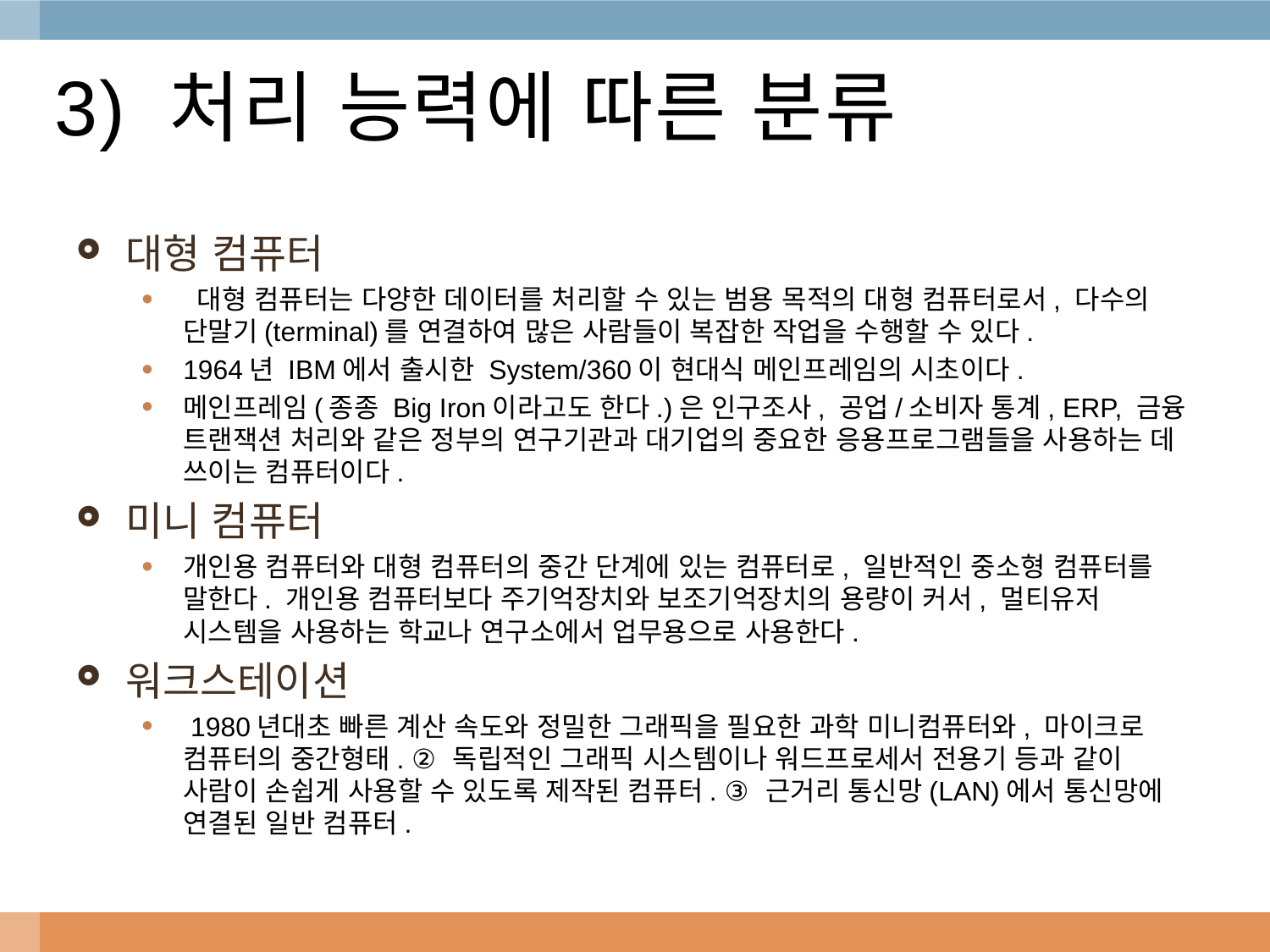

# 3) 처리 능력에 따른 분류
대형 컴퓨터
 대형 컴퓨터는 다양한 데이터를 처리할 수 있는 범용 목적의 대형 컴퓨터로서, 다수의 단말기(terminal)를 연결하여 많은 사람들이 복잡한 작업을 수행할 수 있다.
1964년 IBM에서 출시한 System/360이 현대식 메인프레임의 시초이다.
메인프레임(종종 Big Iron이라고도 한다.)은 인구조사, 공업/소비자 통계, ERP, 금융 트랜잭션 처리와 같은 정부의 연구기관과 대기업의 중요한 응용프로그램들을 사용하는 데 쓰이는 컴퓨터이다.
미니 컴퓨터
개인용 컴퓨터와 대형 컴퓨터의 중간 단계에 있는 컴퓨터로, 일반적인 중소형 컴퓨터를 말한다. 개인용 컴퓨터보다 주기억장치와 보조기억장치의 용량이 커서, 멀티유저 시스템을 사용하는 학교나 연구소에서 업무용으로 사용한다.
워크스테이션
 1980년대초 빠른 계산 속도와 정밀한 그래픽을 필요한 과학 미니컴퓨터와, 마이크로 컴퓨터의 중간형태. ② 독립적인 그래픽 시스템이나 워드프로세서 전용기 등과 같이 사람이 손쉽게 사용할 수 있도록 제작된 컴퓨터. ③ 근거리 통신망(LAN)에서 통신망에 연결된 일반 컴퓨터.